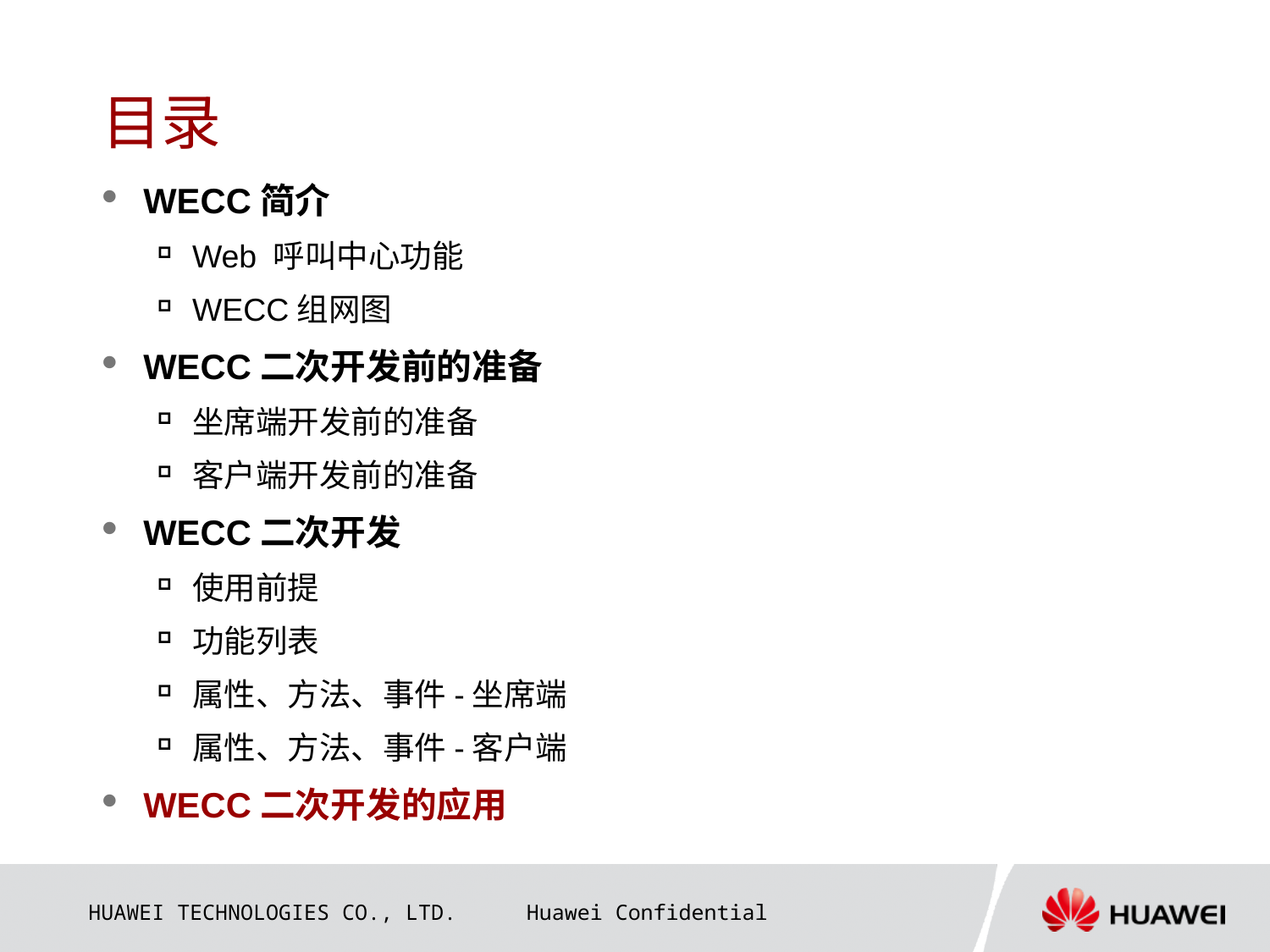

# 目录
WECC简介
Web 呼叫中心功能
WECC组网图
WECC二次开发前的准备
坐席端开发前的准备
客户端开发前的准备
WECC二次开发
使用前提
功能列表
属性、方法、事件-坐席端
属性、方法、事件-客户端
WECC二次开发的应用